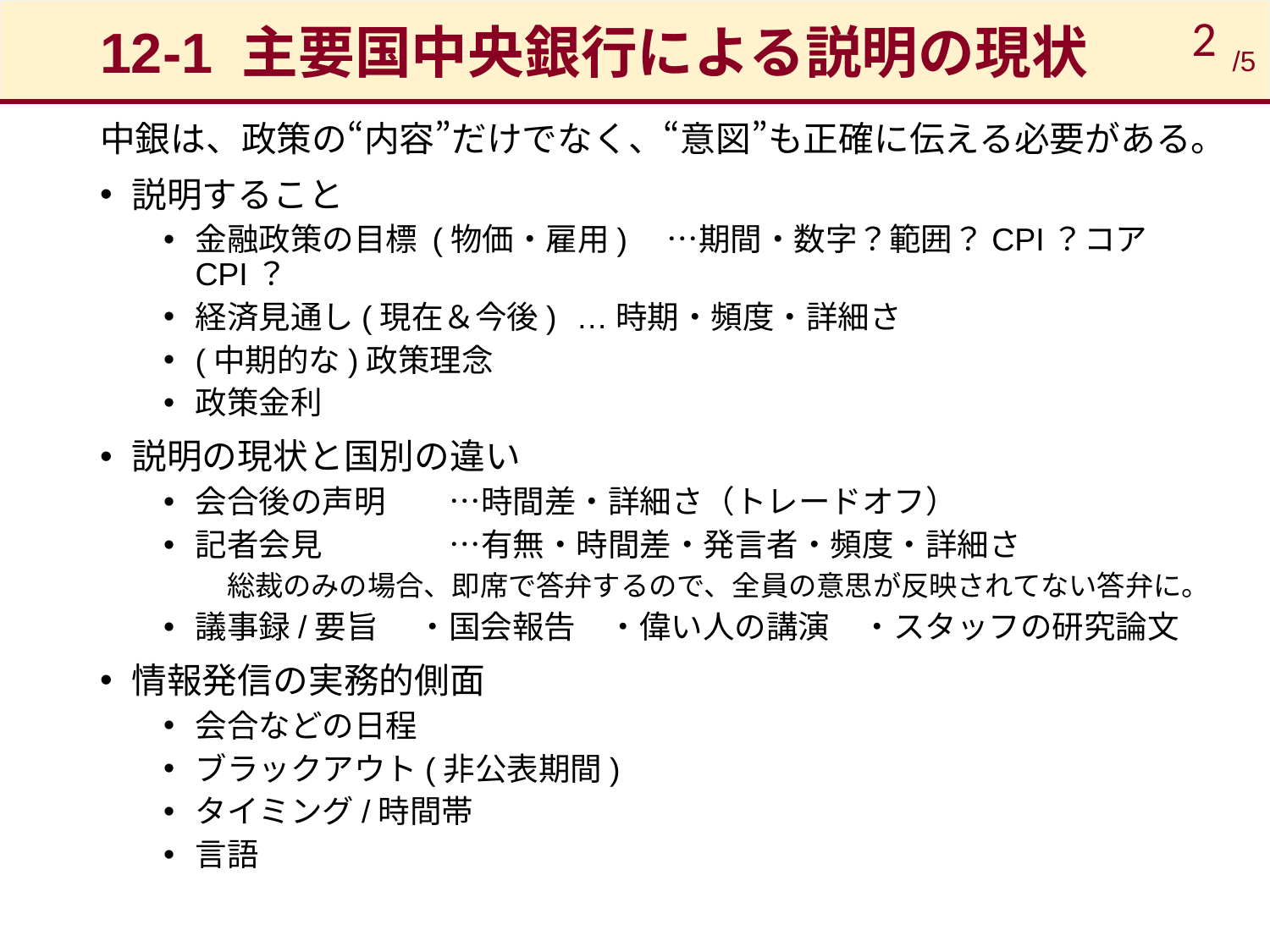

# 12-1 主要国中央銀行による説明の現状
2
/5
中銀は、政策の“内容”だけでなく、“意図”も正確に伝える必要がある。
説明すること
金融政策の目標 (物価・雇用)　…期間・数字？範囲？CPI？コアCPI？
経済見通し(現在＆今後)	…時期・頻度・詳細さ
(中期的な)政策理念
政策金利
説明の現状と国別の違い
会合後の声明	…時間差・詳細さ（トレードオフ）
記者会見	…有無・時間差・発言者・頻度・詳細さ
総裁のみの場合、即席で答弁するので、全員の意思が反映されてない答弁に。
議事録/要旨 　・国会報告　・偉い人の講演　・スタッフの研究論文
情報発信の実務的側面
会合などの日程
ブラックアウト(非公表期間)
タイミング/時間帯
言語